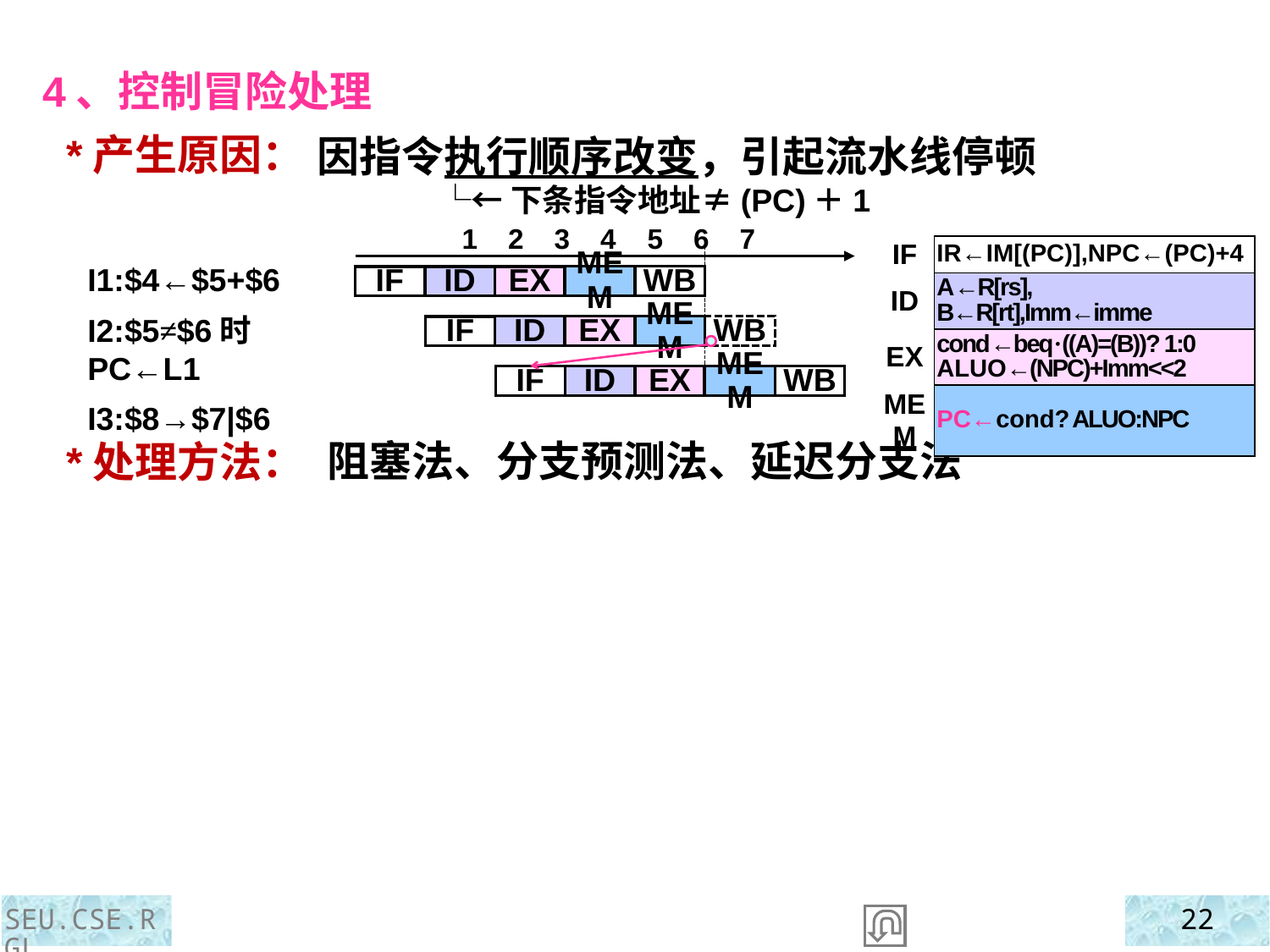

4、控制冒险处理
  *产生原因：

  *处理方法：
因指令执行顺序改变，引起流水线停顿
                 └←下条指令地址≠(PC)＋1
1    2    3    4    5    6    7
I1:$4←$5+$6
I2:$5≠$6时PC←L1
I3:$8→$7|$6
MEM
WB
ID
IF
EX
EX
MEM
WB
ID
IF

IF
EX
MEM
WB
ID
| IF | IR←IM[(PC)],NPC←(PC)+4 |
| --- | --- |
| ID | A←R[rs], B←R[rt],Imm←imme |
| EX | cond←beq·((A)=(B))? 1:0 ALUO←(NPC)+Imm<<2 |
| MEM | PC←cond? ALUO:NPC |
阻塞法、分支预测法、延迟分支法
SEU.CSE.RGL
22